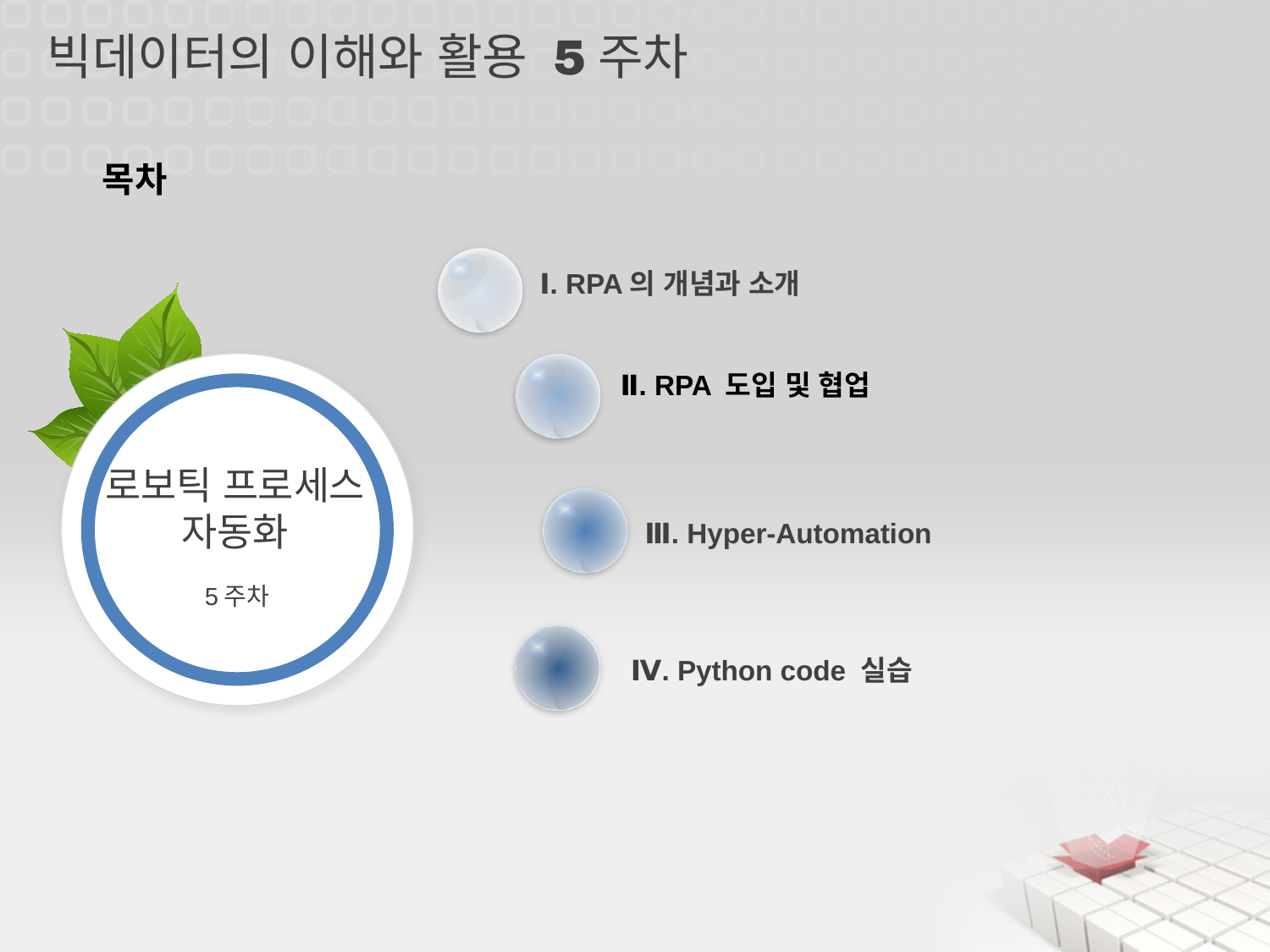

빅데이터의 이해와 활용 5주차
목차

Ⅰ. RPA의 개념과 소개

Ⅱ. RPA 도입 및 협업

로보틱 프로세스 자동화

5주차

Ⅲ. Hyper-Automation

Ⅳ. Python code 실습